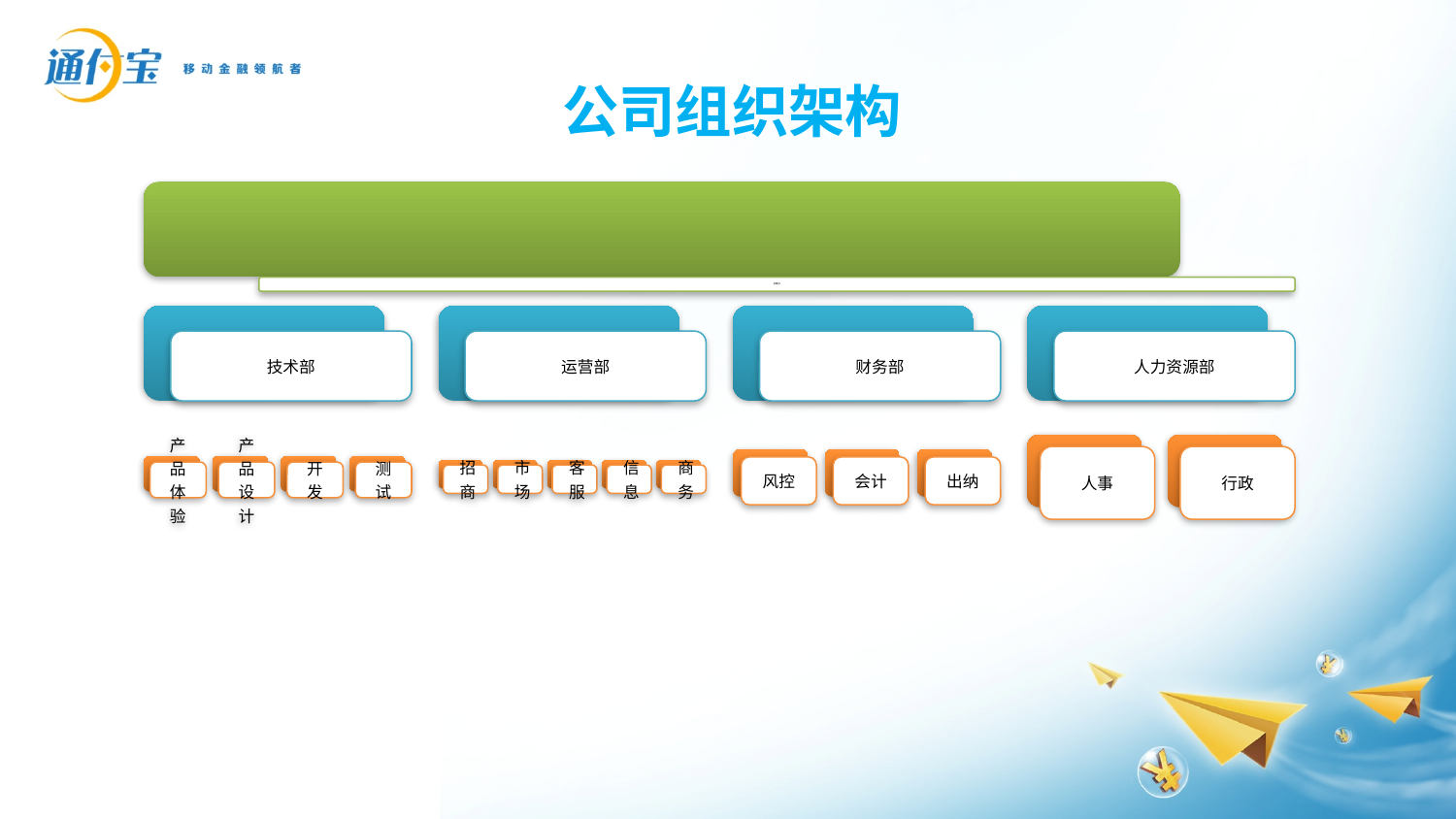

公司组织架构
总裁办
技术部
运营部
财务部
人力资源部
招商
市场
信息
产品设计
开发
测试
商务
会计
出纳
人事
行政
客服
产品体验
风控